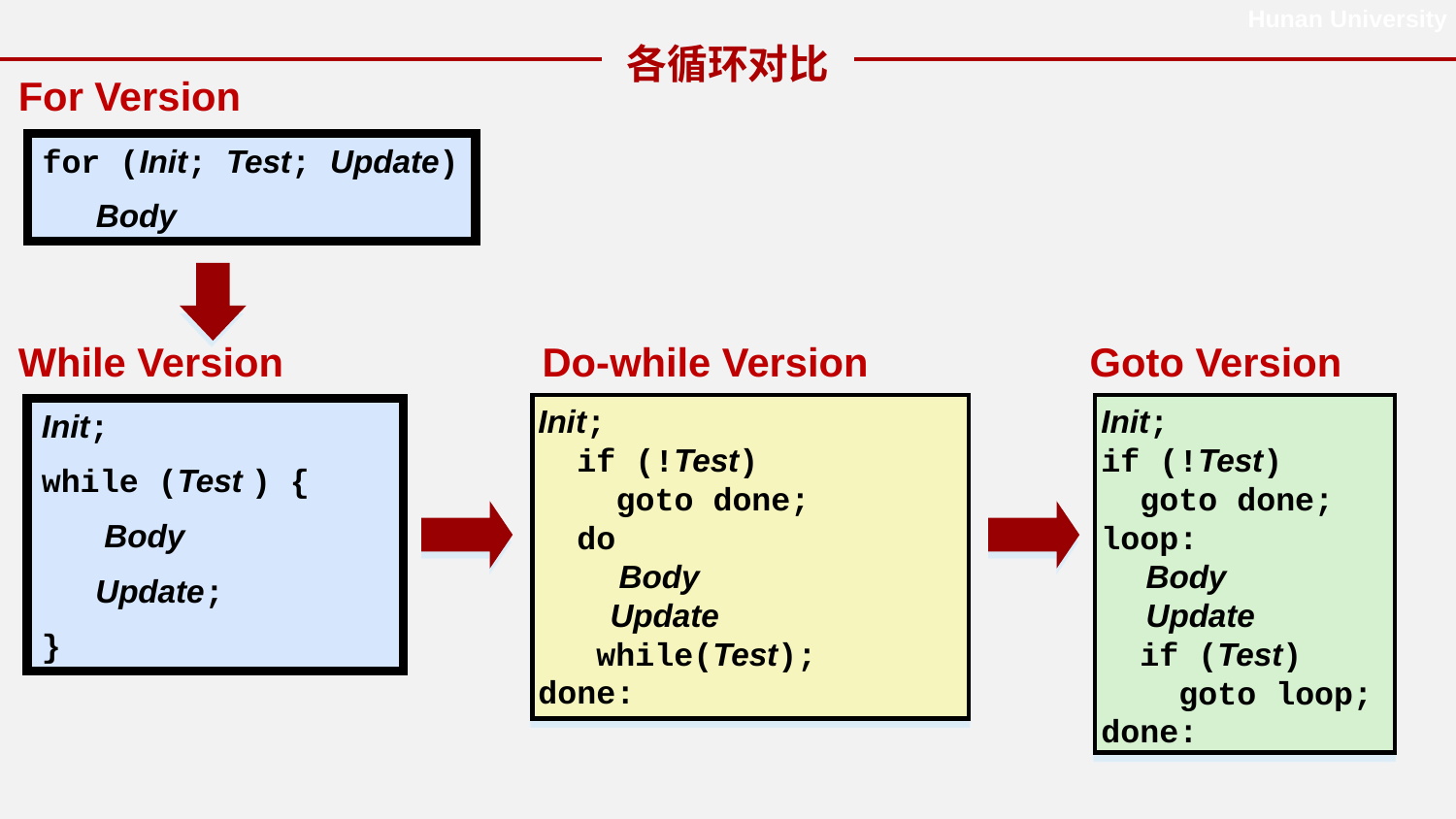

Hunan University
各循环对比
For Version

for (Init; Test; Update)
      Body

While Version

Do-while Version

Goto Version

Init;
  if (!Test)
    goto done;
  do
         Body
        Update
   while(Test);
done:
Init;
if (!Test)
  goto done;
loop:
     Body
     Update
  if (Test)
    goto loop;
done:
Init;
while (Test ) {
       Body
      Update;
}